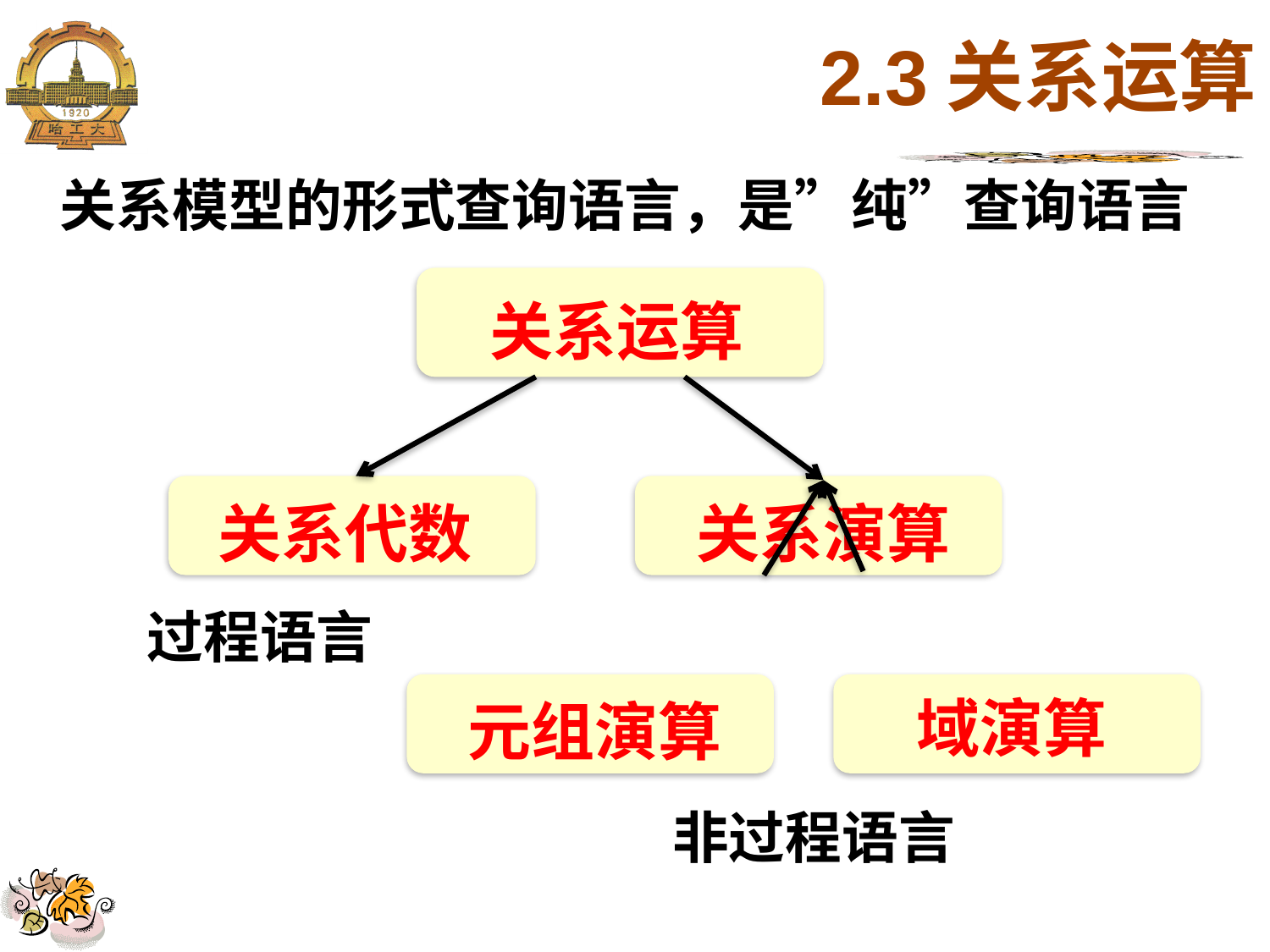

2.3关系运算
关系模型的形式查询语言，是”纯”查询语言

关系运算

关系代数

关系演算

域演算
元组演算
过程语言
非过程语言